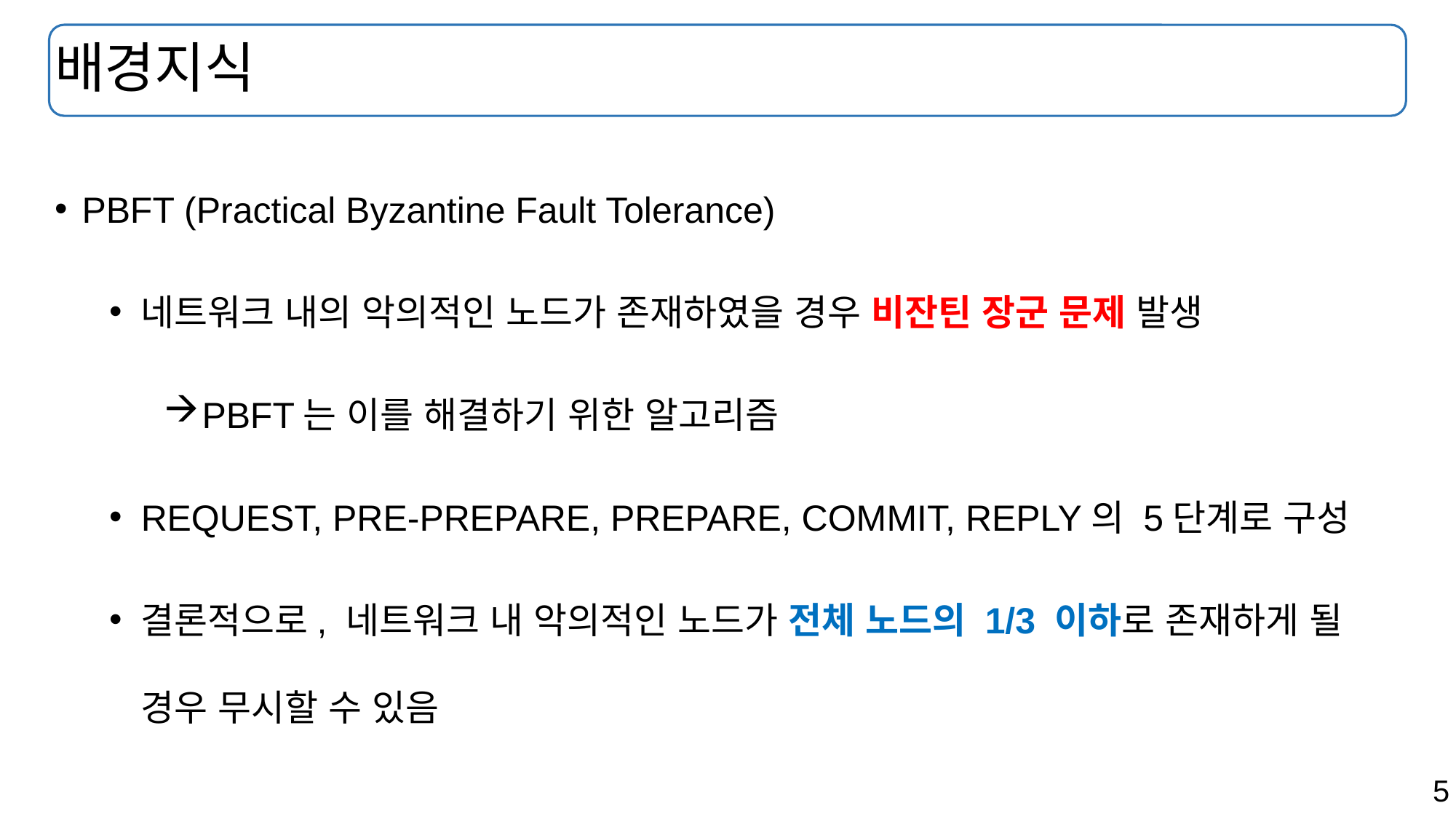

# 배경지식
PBFT (Practical Byzantine Fault Tolerance)
네트워크 내의 악의적인 노드가 존재하였을 경우 비잔틴 장군 문제 발생
PBFT는 이를 해결하기 위한 알고리즘
REQUEST, PRE-PREPARE, PREPARE, COMMIT, REPLY의 5단계로 구성
결론적으로, 네트워크 내 악의적인 노드가 전체 노드의 1/3 이하로 존재하게 될 경우 무시할 수 있음
5